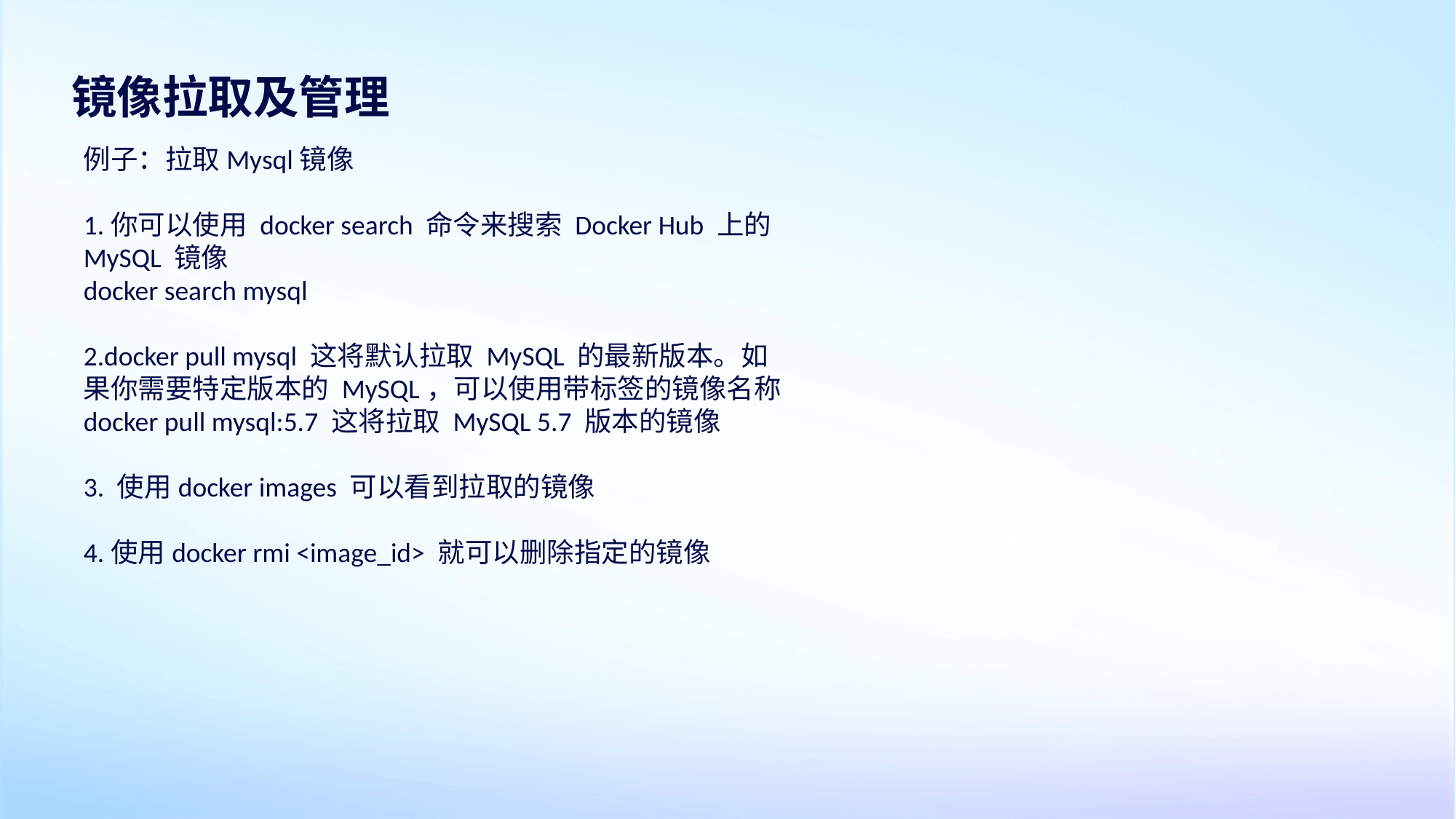

镜像拉取及管理
例子：拉取Mysql镜像

1.你可以使用 docker search 命令来搜索 Docker Hub 上的 MySQL 镜像
docker search mysql

2.docker pull mysql 这将默认拉取 MySQL 的最新版本。如果你需要特定版本的 MySQL，可以使用带标签的镜像名称
docker pull mysql:5.7 这将拉取 MySQL 5.7 版本的镜像

3. 使用docker images 可以看到拉取的镜像

4.使用docker rmi <image_id> 就可以删除指定的镜像